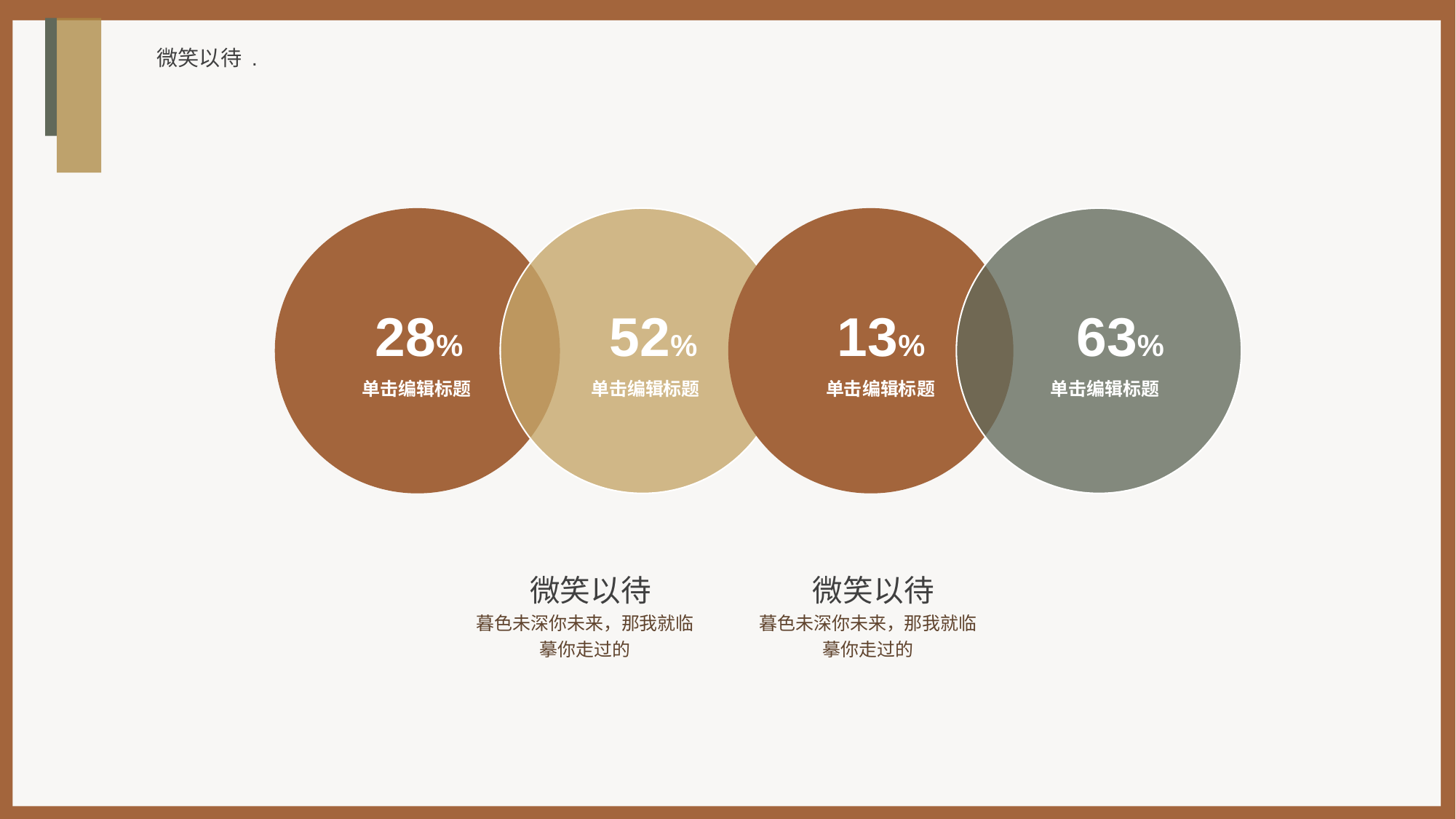

微笑以待 .

13%
63%
28%
52%
单击编辑标题
单击编辑标题
单击编辑标题
单击编辑标题
微笑以待
暮色未深你未来，那我就临摹你走过的
微笑以待
暮色未深你未来，那我就临摹你走过的